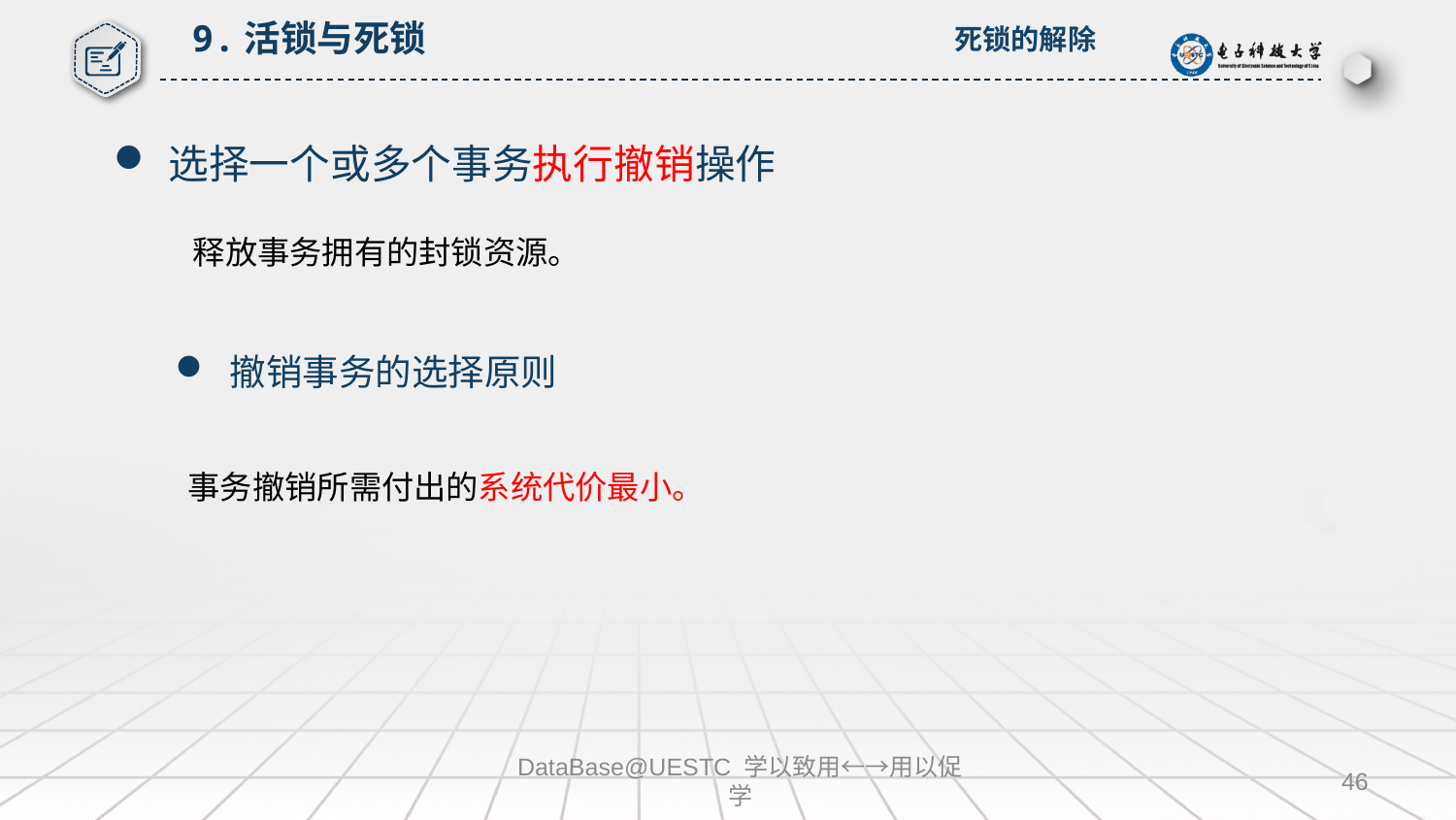

9.活锁与死锁
死锁的解除
选择一个或多个事务执行撤销操作

释放事务拥有的封锁资源。
撤销事务的选择原则
事务撤销所需付出的系统代价最小。
DataBase@UESTC 学以致用←→用以促学
46